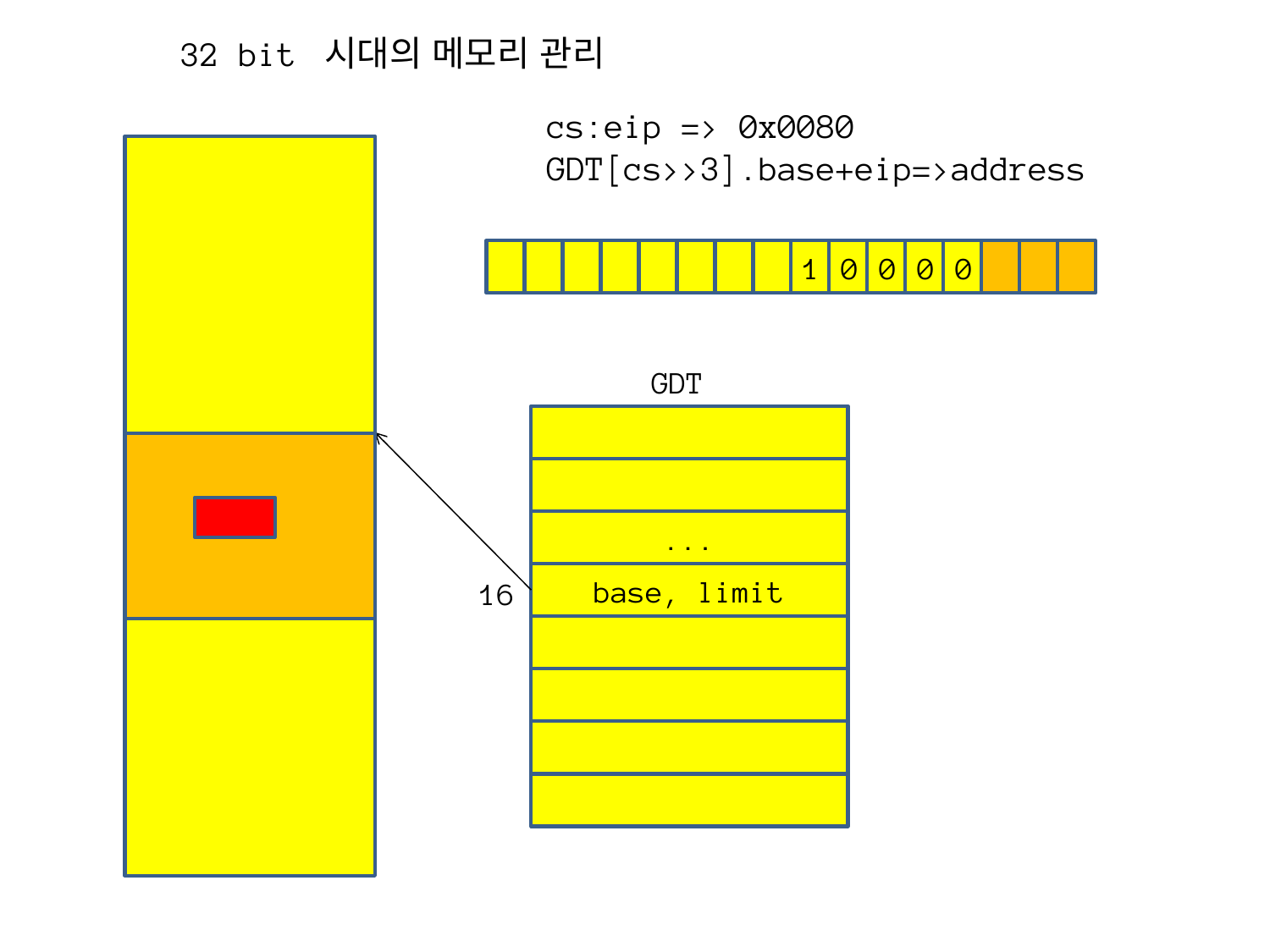

32 bit 시대의 메모리 관리
cs:eip => 0x0080
GDT[cs>>3].base+eip=>address

1
0
0
0
0

GDT

...
base, limit
16